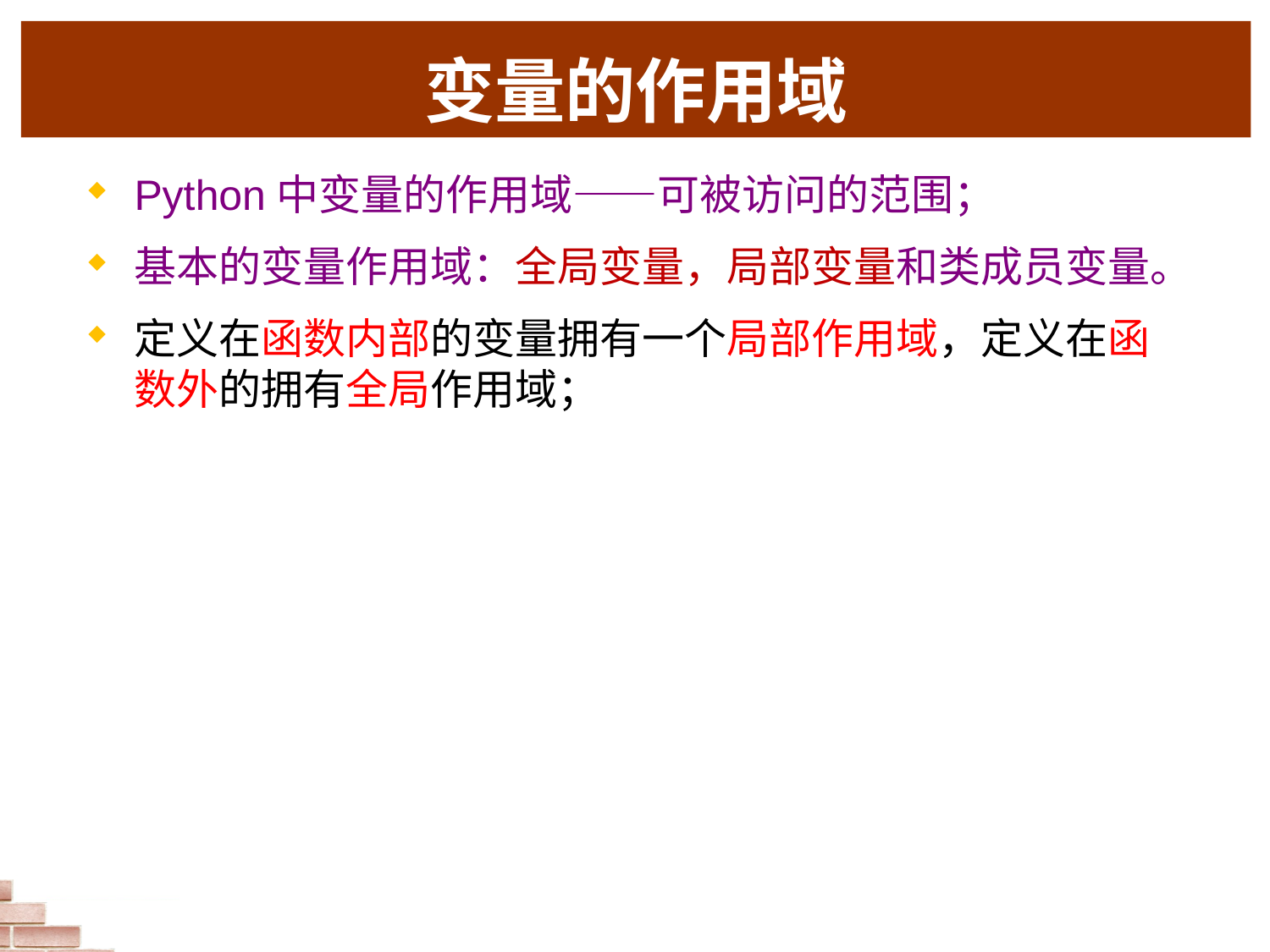

变量的作用域
Python中变量的作用域——可被访问的范围；
基本的变量作用域：全局变量，局部变量和类成员变量。
定义在函数内部的变量拥有一个局部作用域，定义在函数外的拥有全局作用域；